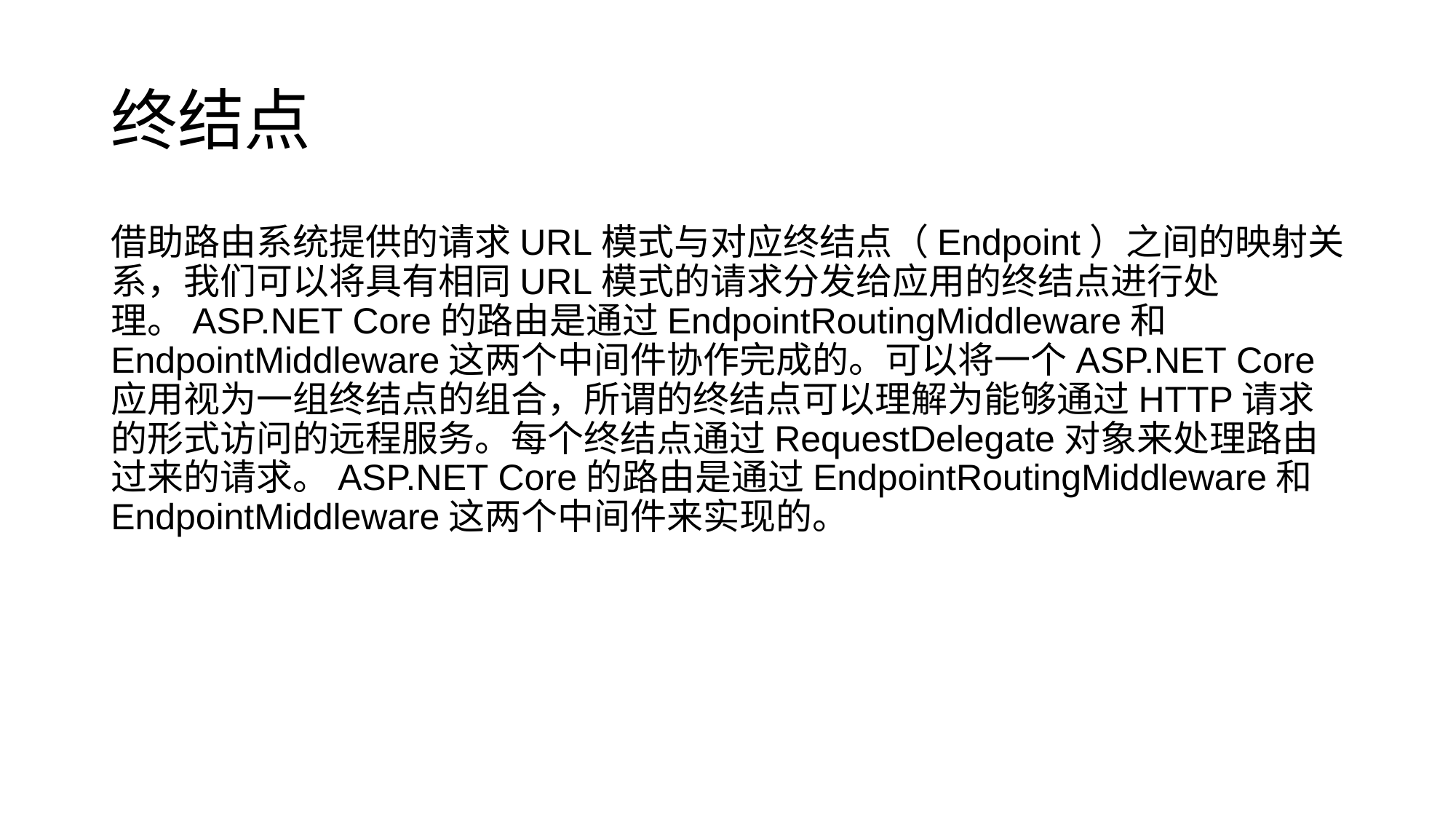

# 终结点
借助路由系统提供的请求URL模式与对应终结点（Endpoint）之间的映射关系，我们可以将具有相同URL模式的请求分发给应用的终结点进行处理。ASP.NET Core的路由是通过EndpointRoutingMiddleware和EndpointMiddleware这两个中间件协作完成的。可以将一个ASP.NET Core应用视为一组终结点的组合，所谓的终结点可以理解为能够通过HTTP请求的形式访问的远程服务。每个终结点通过RequestDelegate对象来处理路由过来的请求。ASP.NET Core的路由是通过EndpointRoutingMiddleware和EndpointMiddleware这两个中间件来实现的。